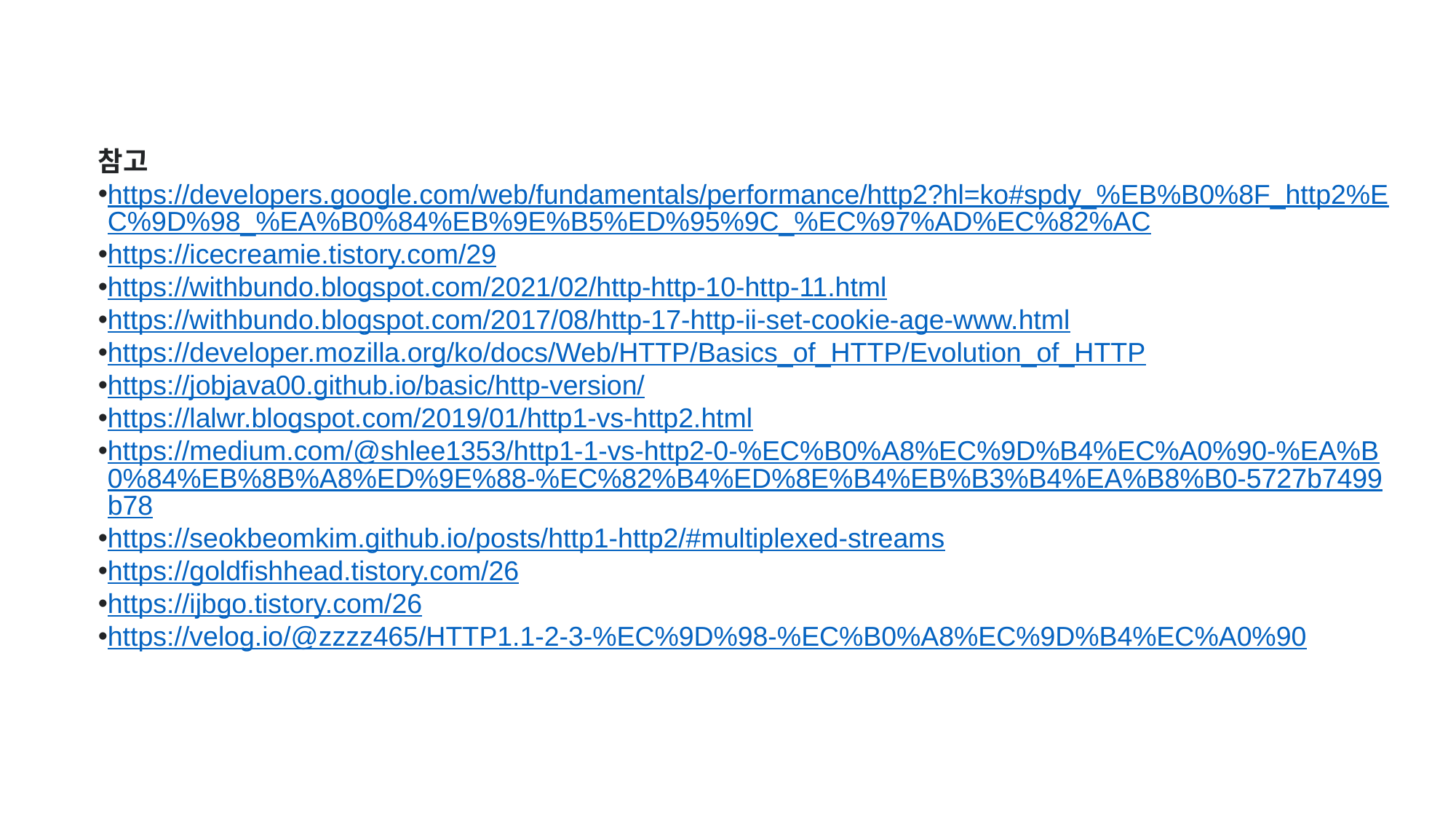

참고
https://developers.google.com/web/fundamentals/performance/http2?hl=ko#spdy_%EB%B0%8F_http2%EC%9D%98_%EA%B0%84%EB%9E%B5%ED%95%9C_%EC%97%AD%EC%82%AC
https://icecreamie.tistory.com/29
https://withbundo.blogspot.com/2021/02/http-http-10-http-11.html
https://withbundo.blogspot.com/2017/08/http-17-http-ii-set-cookie-age-www.html
https://developer.mozilla.org/ko/docs/Web/HTTP/Basics_of_HTTP/Evolution_of_HTTP
https://jobjava00.github.io/basic/http-version/
https://lalwr.blogspot.com/2019/01/http1-vs-http2.html
https://medium.com/@shlee1353/http1-1-vs-http2-0-%EC%B0%A8%EC%9D%B4%EC%A0%90-%EA%B0%84%EB%8B%A8%ED%9E%88-%EC%82%B4%ED%8E%B4%EB%B3%B4%EA%B8%B0-5727b7499b78
https://seokbeomkim.github.io/posts/http1-http2/#multiplexed-streams
https://goldfishhead.tistory.com/26
https://ijbgo.tistory.com/26
https://velog.io/@zzzz465/HTTP1.1-2-3-%EC%9D%98-%EC%B0%A8%EC%9D%B4%EC%A0%90